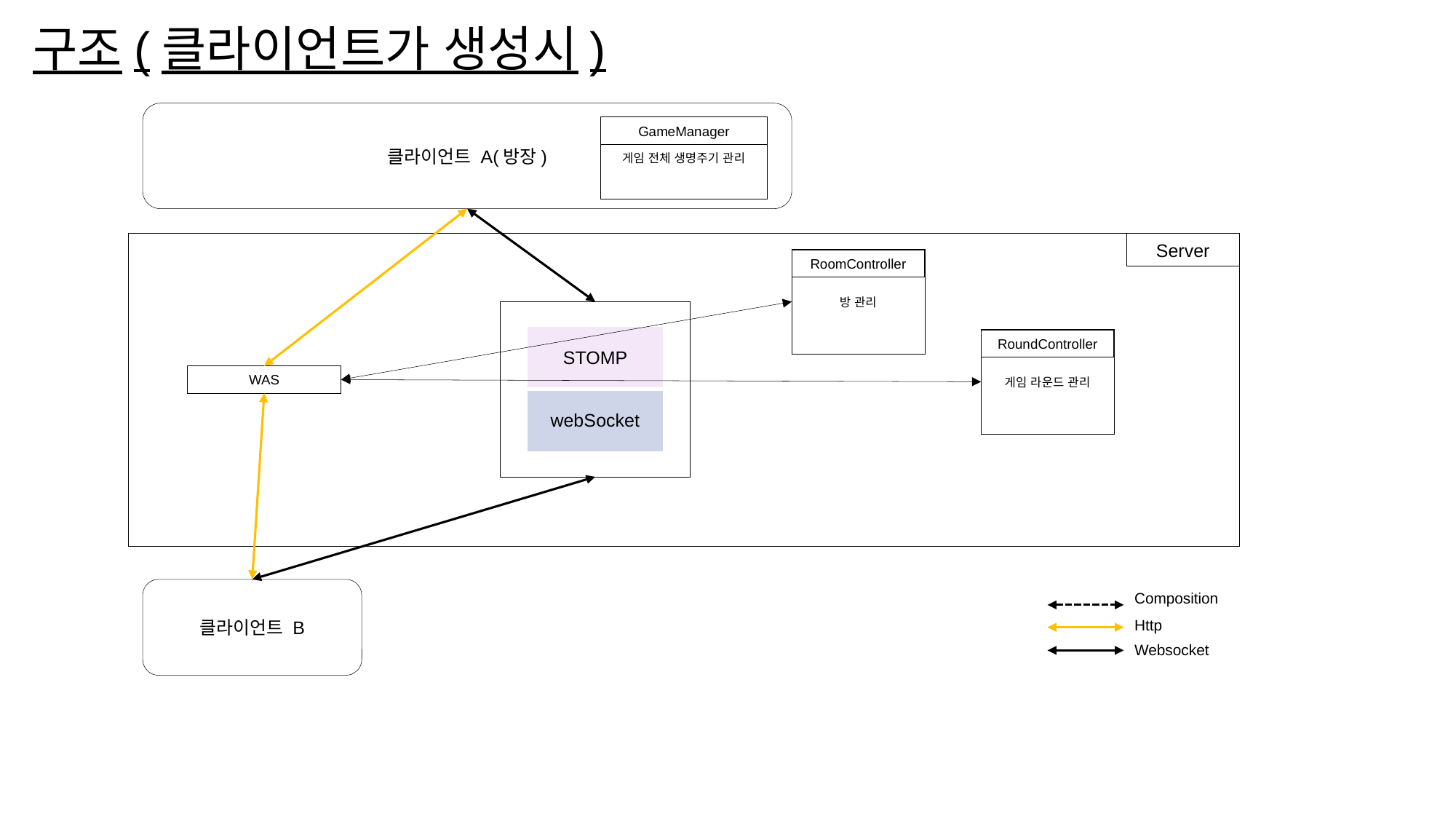

# 구조(클라이언트가 생성시)
클라이언트 A(방장)
게임 전체 생명주기 관리
GameManager

Server
방 관리
RoomController

| STOMP |
| --- |
| webSocket |
게임 라운드 관리
RoundController
WAS
클라이언트 B
Composition
Http
Websocket